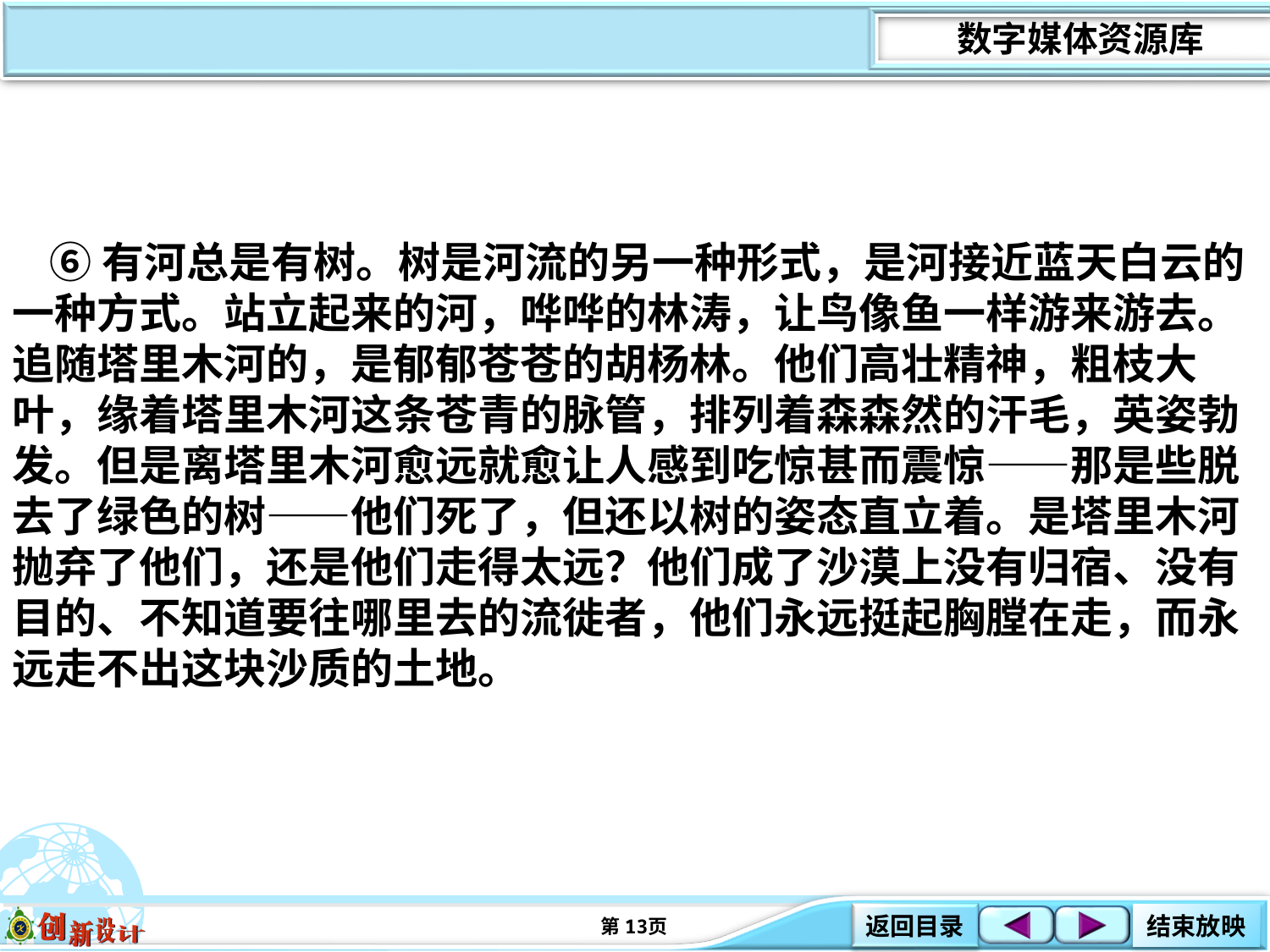

⑥有河总是有树。树是河流的另一种形式，是河接近蓝天白云的一种方式。站立起来的河，哗哗的林涛，让鸟像鱼一样游来游去。追随塔里木河的，是郁郁苍苍的胡杨林。他们高壮精神，粗枝大叶，缘着塔里木河这条苍青的脉管，排列着森森然的汗毛，英姿勃发。但是离塔里木河愈远就愈让人感到吃惊甚而震惊——那是些脱去了绿色的树——他们死了，但还以树的姿态直立着。是塔里木河抛弃了他们，还是他们走得太远？他们成了沙漠上没有归宿、没有目的、不知道要往哪里去的流徙者，他们永远挺起胸膛在走，而永远走不出这块沙质的土地。